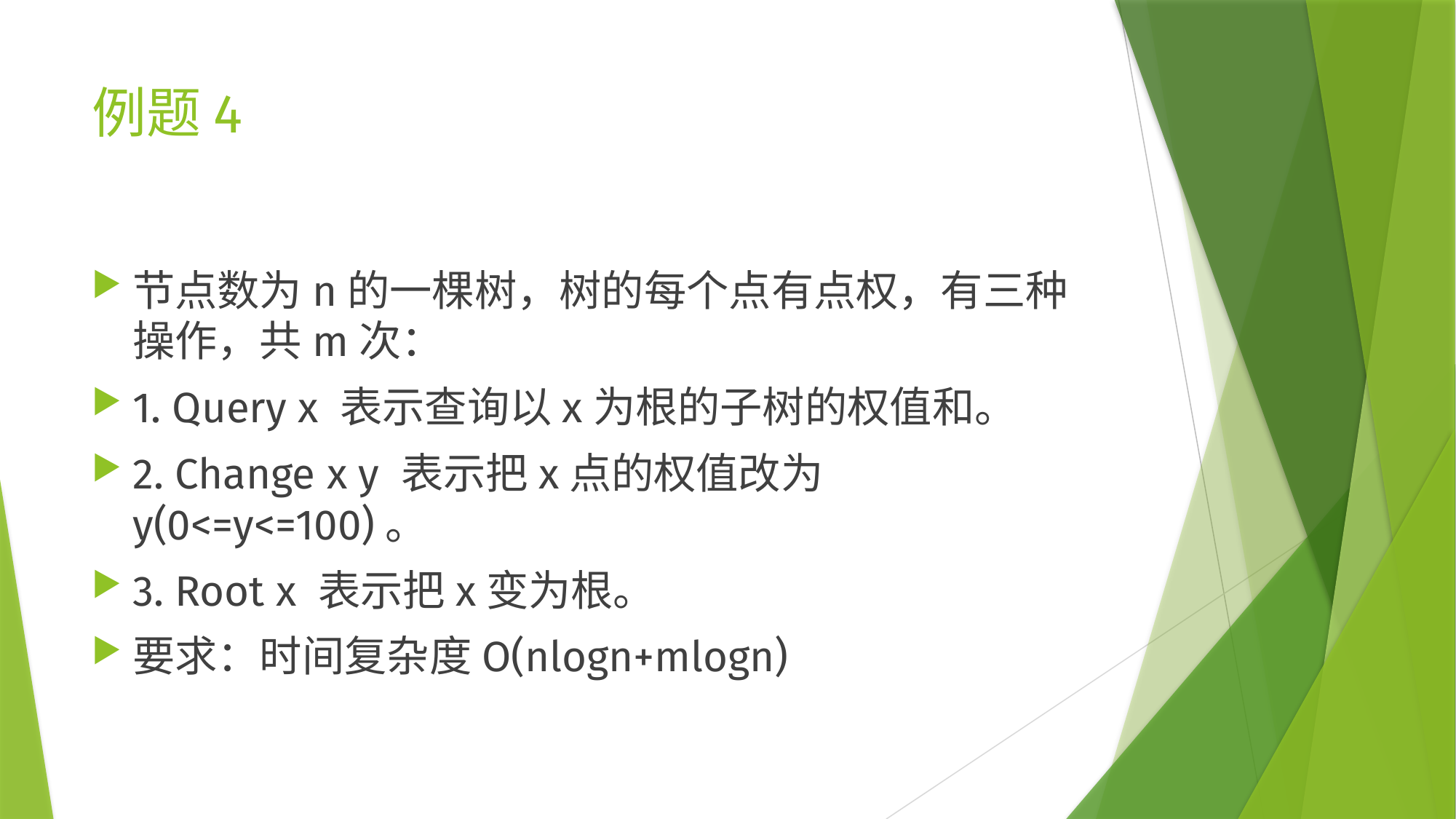

# 例题4
节点数为n的一棵树，树的每个点有点权，有三种操作，共m次：
1. Query x 表示查询以x为根的子树的权值和。
2. Change x y 表示把x点的权值改为y(0<=y<=100)。
3. Root x 表示把x变为根。
要求：时间复杂度O(nlogn+mlogn)